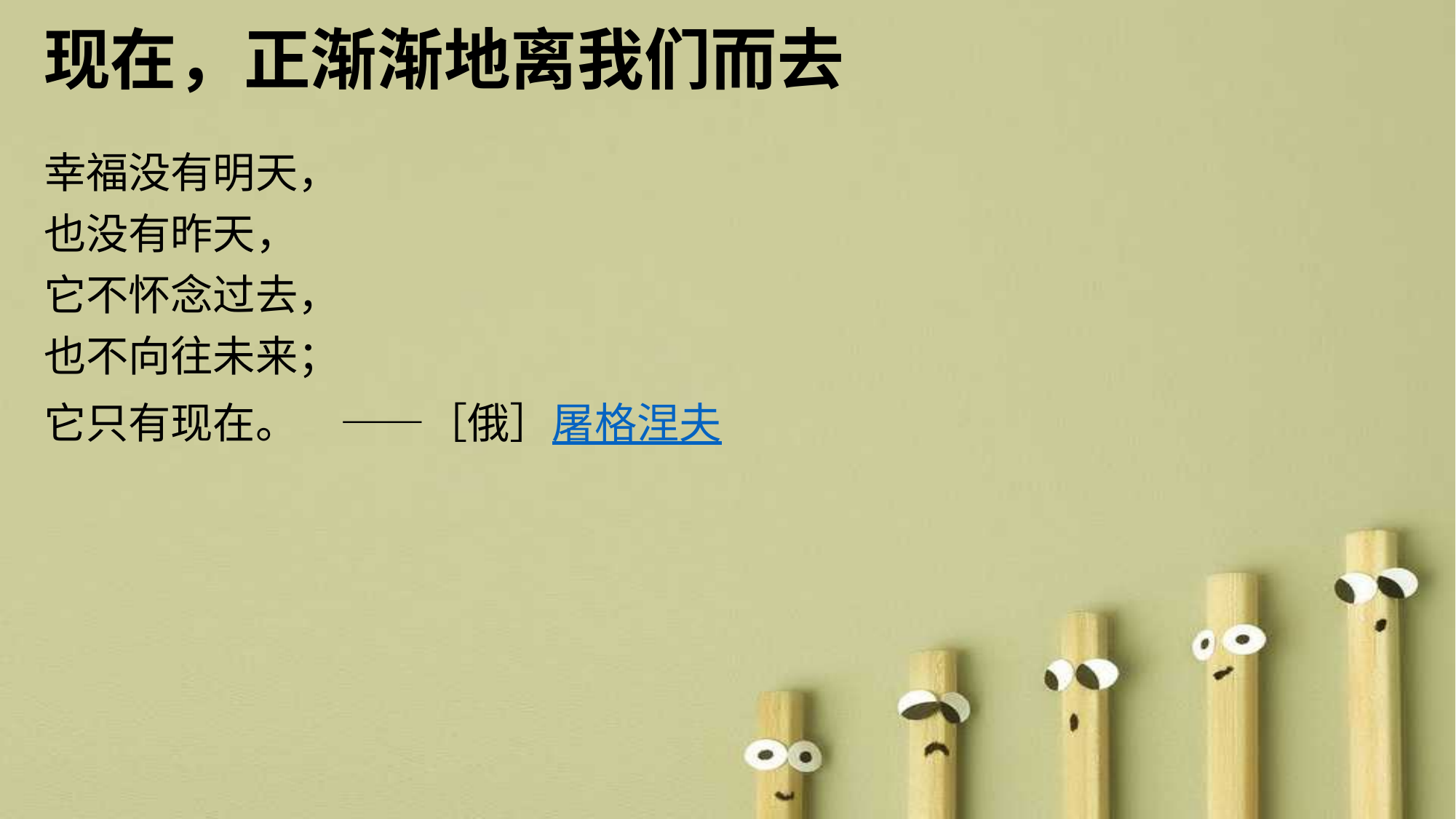

# 现在，正渐渐地离我们而去
幸福没有明天，
也没有昨天，
它不怀念过去，
也不向往未来；
它只有现在。　——［俄］屠格涅夫